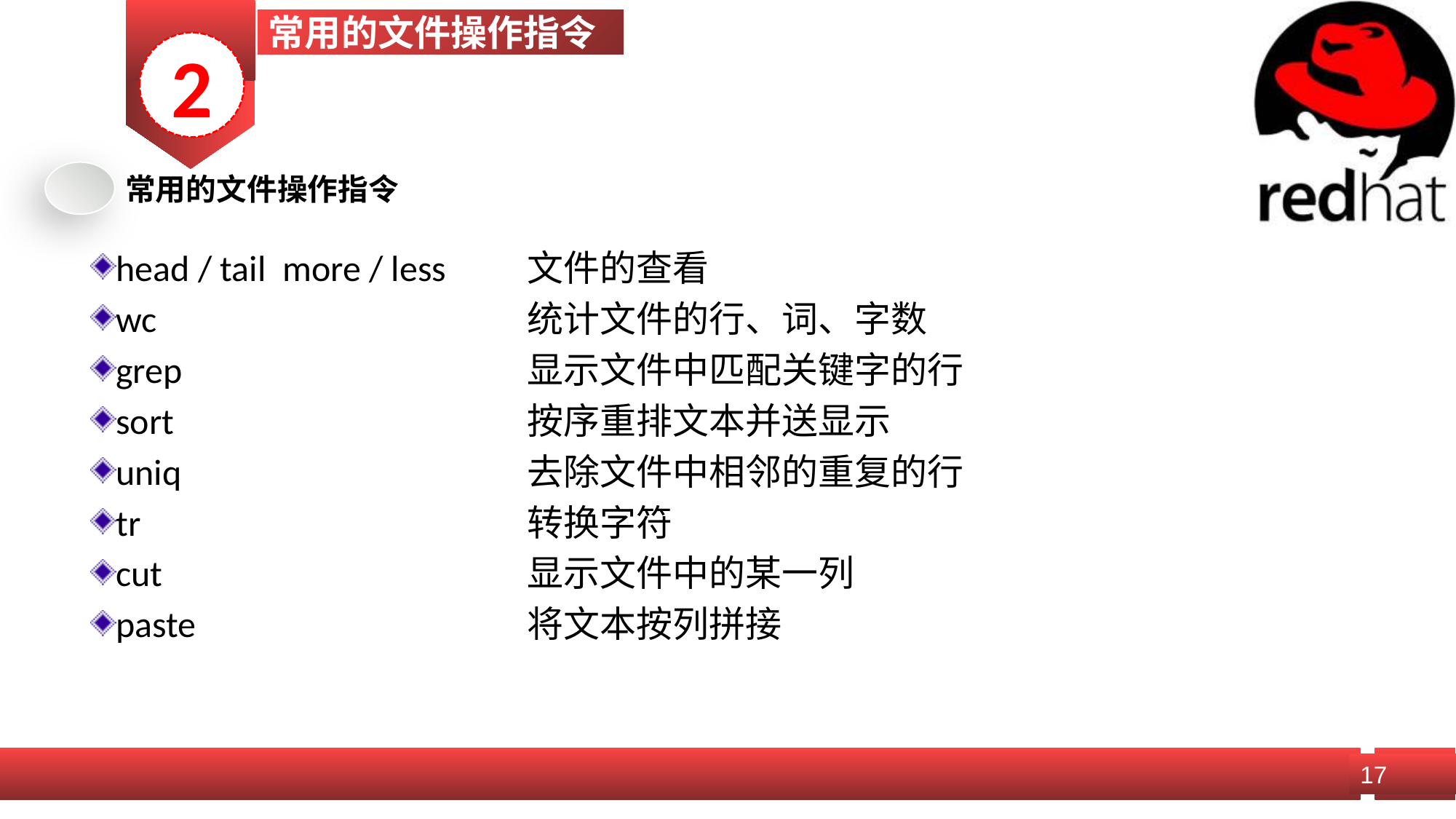

常用的文件操作指令
2

常用的文件操作指令
head / tail  more / less	文件的查看
wc				统计文件的行、词、字数
grep				显示文件中匹配关键字的行
sort				按序重排文本并送显示
uniq				去除文件中相邻的重复的行
tr				转换字符
cut				显示文件中的某一列
paste				将文本按列拼接